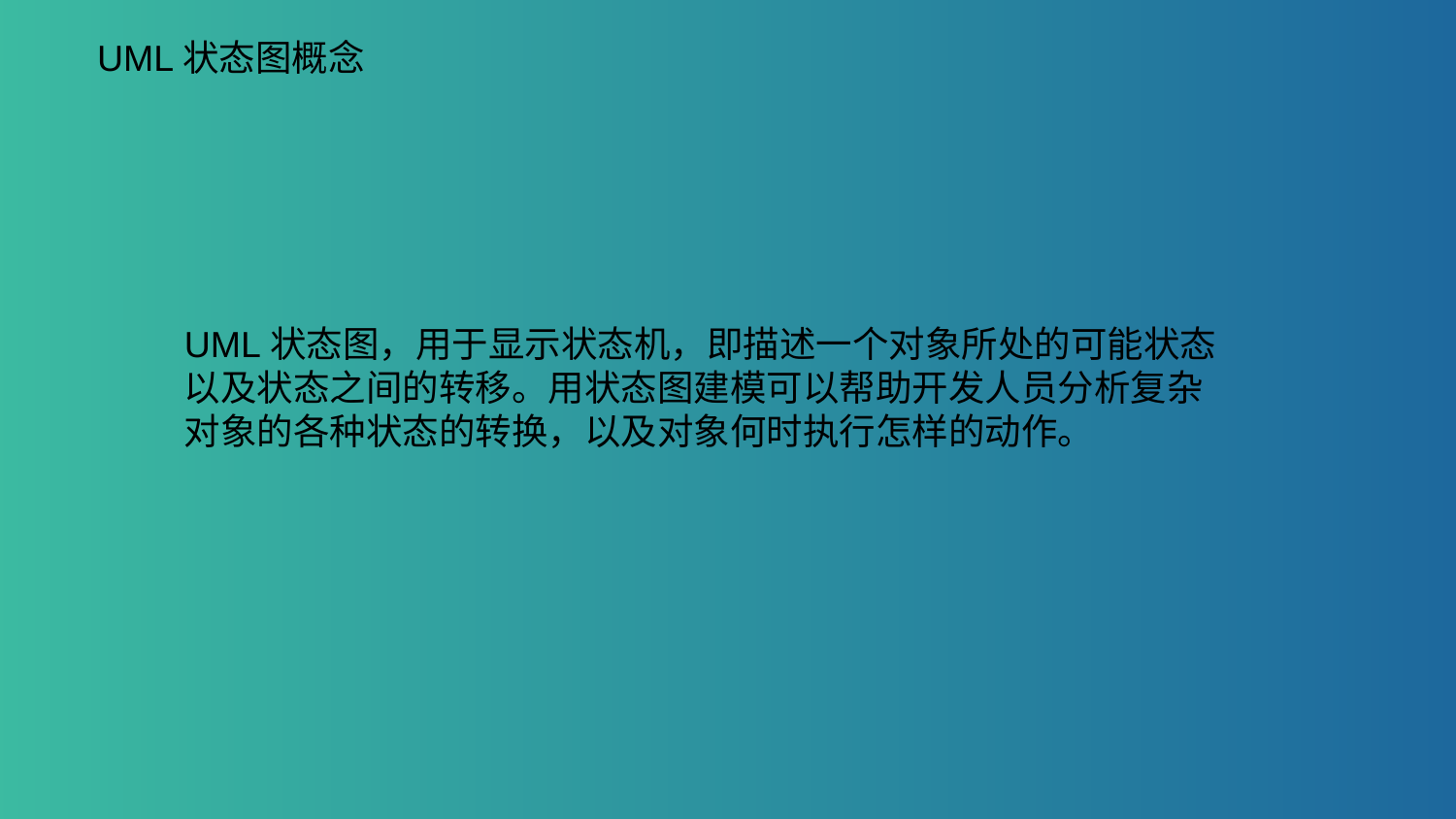

UML状态图概念
UML状态图，用于显示状态机，即描述一个对象所处的可能状态以及状态之间的转移。用状态图建模可以帮助开发人员分析复杂对象的各种状态的转换，以及对象何时执行怎样的动作。